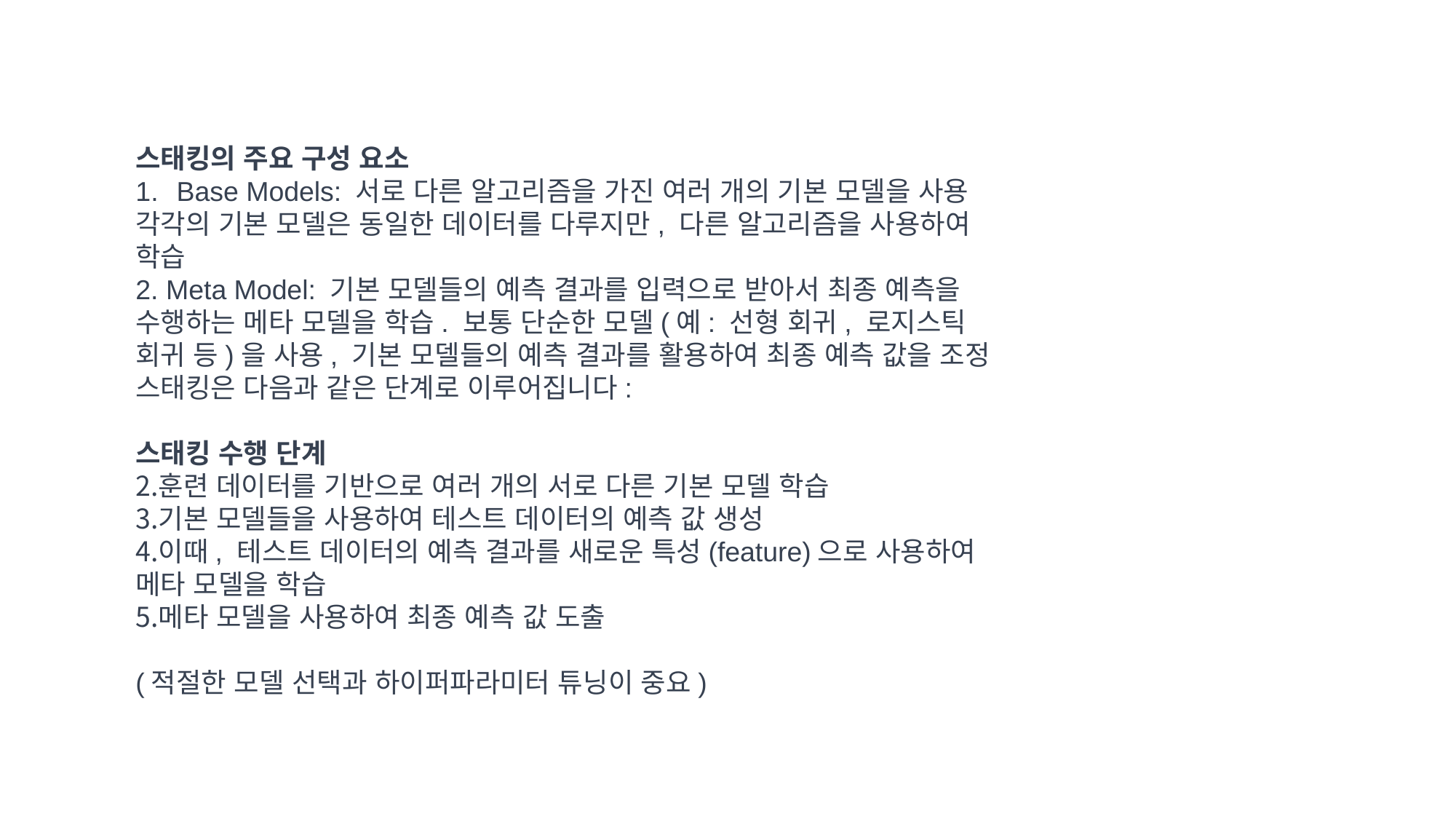

스태킹의 주요 구성 요소
Base Models: 서로 다른 알고리즘을 가진 여러 개의 기본 모델을 사용
각각의 기본 모델은 동일한 데이터를 다루지만, 다른 알고리즘을 사용하여 학습
2. Meta Model: 기본 모델들의 예측 결과를 입력으로 받아서 최종 예측을 수행하는 메타 모델을 학습. 보통 단순한 모델(예: 선형 회귀, 로지스틱 회귀 등)을 사용, 기본 모델들의 예측 결과를 활용하여 최종 예측 값을 조정
스태킹은 다음과 같은 단계로 이루어집니다:

스태킹 수행 단계
훈련 데이터를 기반으로 여러 개의 서로 다른 기본 모델 학습
기본 모델들을 사용하여 테스트 데이터의 예측 값 생성
이때, 테스트 데이터의 예측 결과를 새로운 특성(feature)으로 사용하여 메타 모델을 학습
메타 모델을 사용하여 최종 예측 값 도출

(적절한 모델 선택과 하이퍼파라미터 튜닝이 중요)